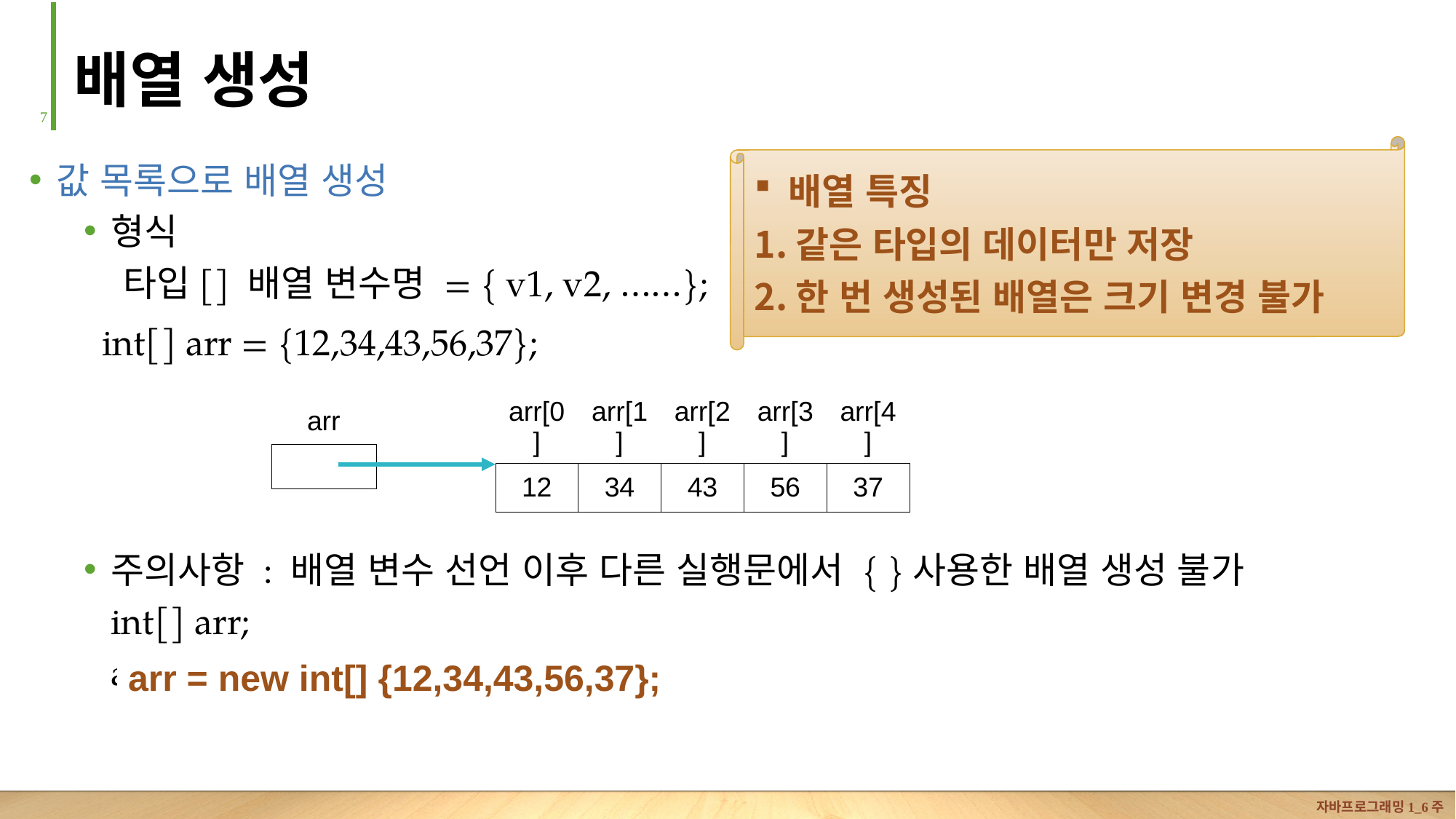

# 배열 생성
7
배열 특징
같은 타입의 데이터만 저장
한 번 생성된 배열은 크기 변경 불가
값 목록으로 배열 생성
형식
   타입[] 배열 변수명 = { v1, v2, ……};
        int[] arr = {12,34,43,56,37};

주의사항 : 배열 변수 선언 이후 다른 실행문에서 { }사용한 배열 생성 불가
   int[] arr;
   arr = {12,34,43,56,37}; //오류

| arr[0] | arr[1] | arr[2] | arr[3] | arr[4] |
| --- | --- | --- | --- | --- |
| 12 | 34 | 43 | 56 | 37 |
| arr |
| --- |
|  |
arr = new int[] {12,34,43,56,37};
자바프로그래밍1_6주